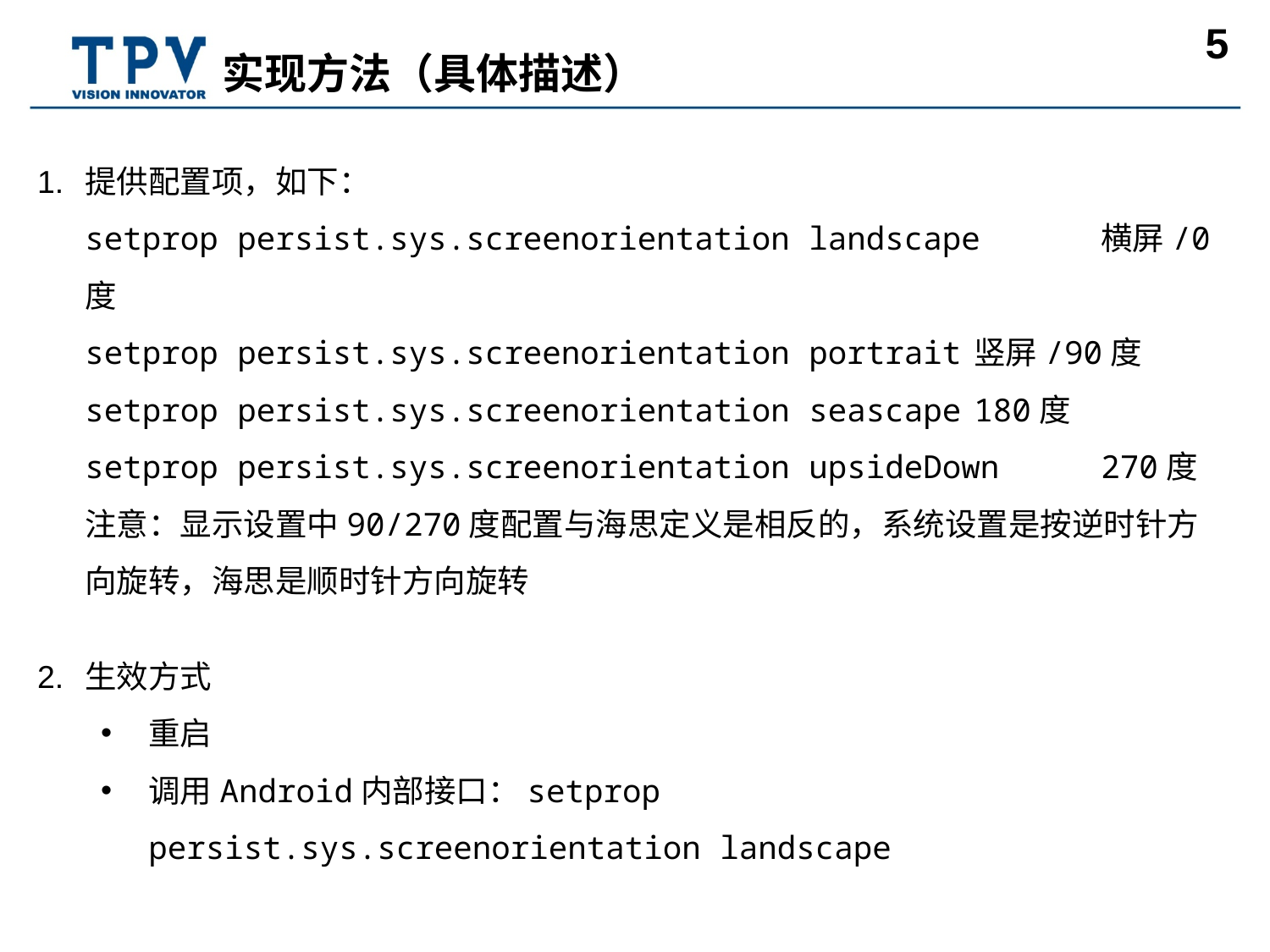

# 实现方法（具体描述）
提供配置项，如下：
setprop persist.sys.screenorientation landscape	横屏/0度
setprop persist.sys.screenorientation portrait	竖屏/90度
setprop persist.sys.screenorientation seascape	180度
setprop persist.sys.screenorientation upsideDown	270度
注意：显示设置中90/270度配置与海思定义是相反的，系统设置是按逆时针方向旋转，海思是顺时针方向旋转
生效方式
重启
调用Android内部接口：setprop persist.sys.screenorientation landscape